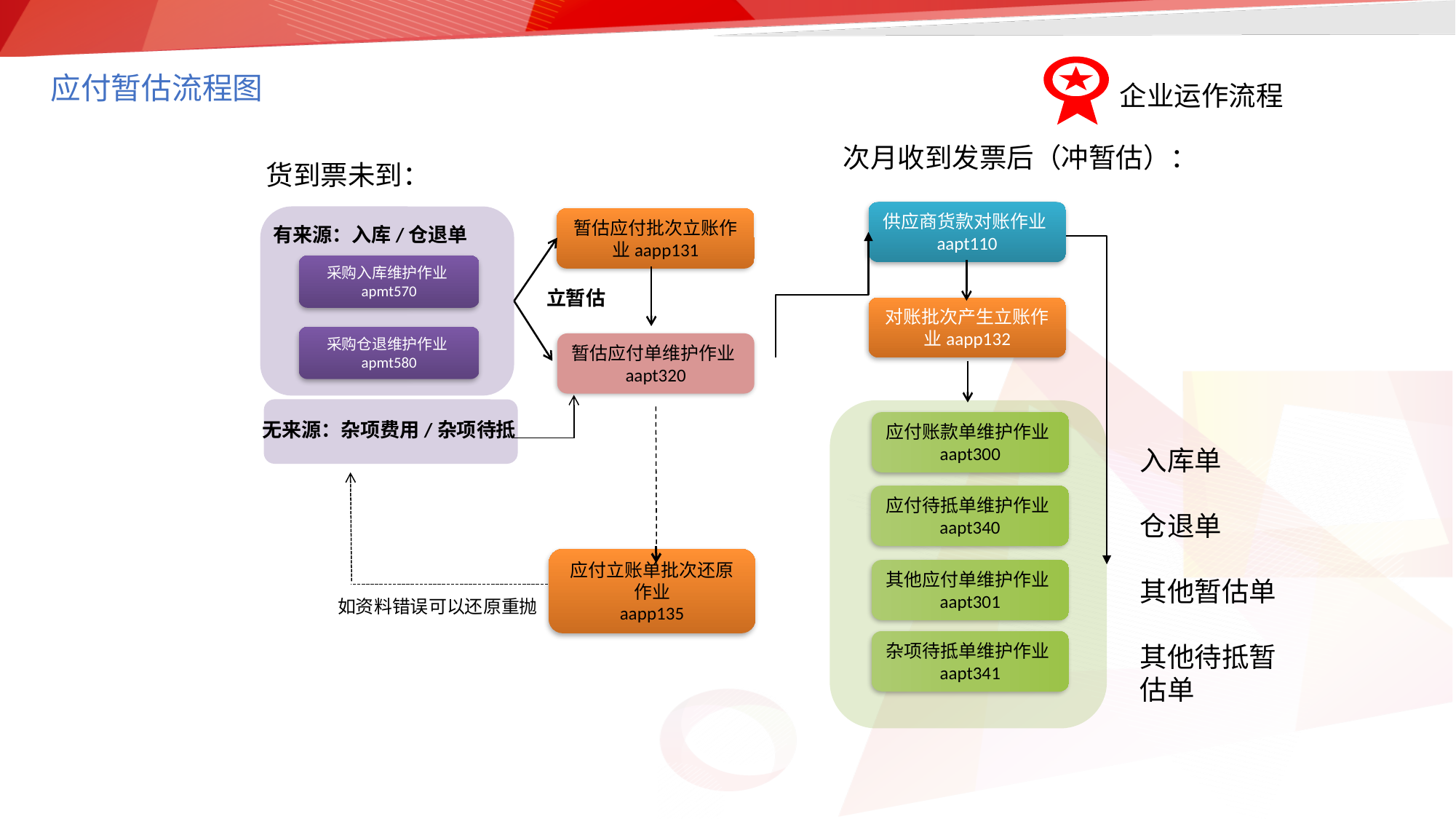

应付暂估流程图

企业运作流程
次月收到发票后（冲暂估）：
货到票未到：
供应商货款对账作业aapt110

暂估应付批次立账作业aapp131
有来源：入库/仓退单
采购入库维护作业apmt570
立暂估
对账批次产生立账作业aapp132
采购仓退维护作业apmt580
暂估应付单维护作业aapt320

无来源：杂项费用/杂项待抵
应付账款单维护作业aapt300
入库单

仓退单

其他暂估单

其他待抵暂估单
应付待抵单维护作业aapt340
应付立账单批次还原作业
aapp135
其他应付单维护作业aapt301
如资料错误可以还原重抛
杂项待抵单维护作业aapt341